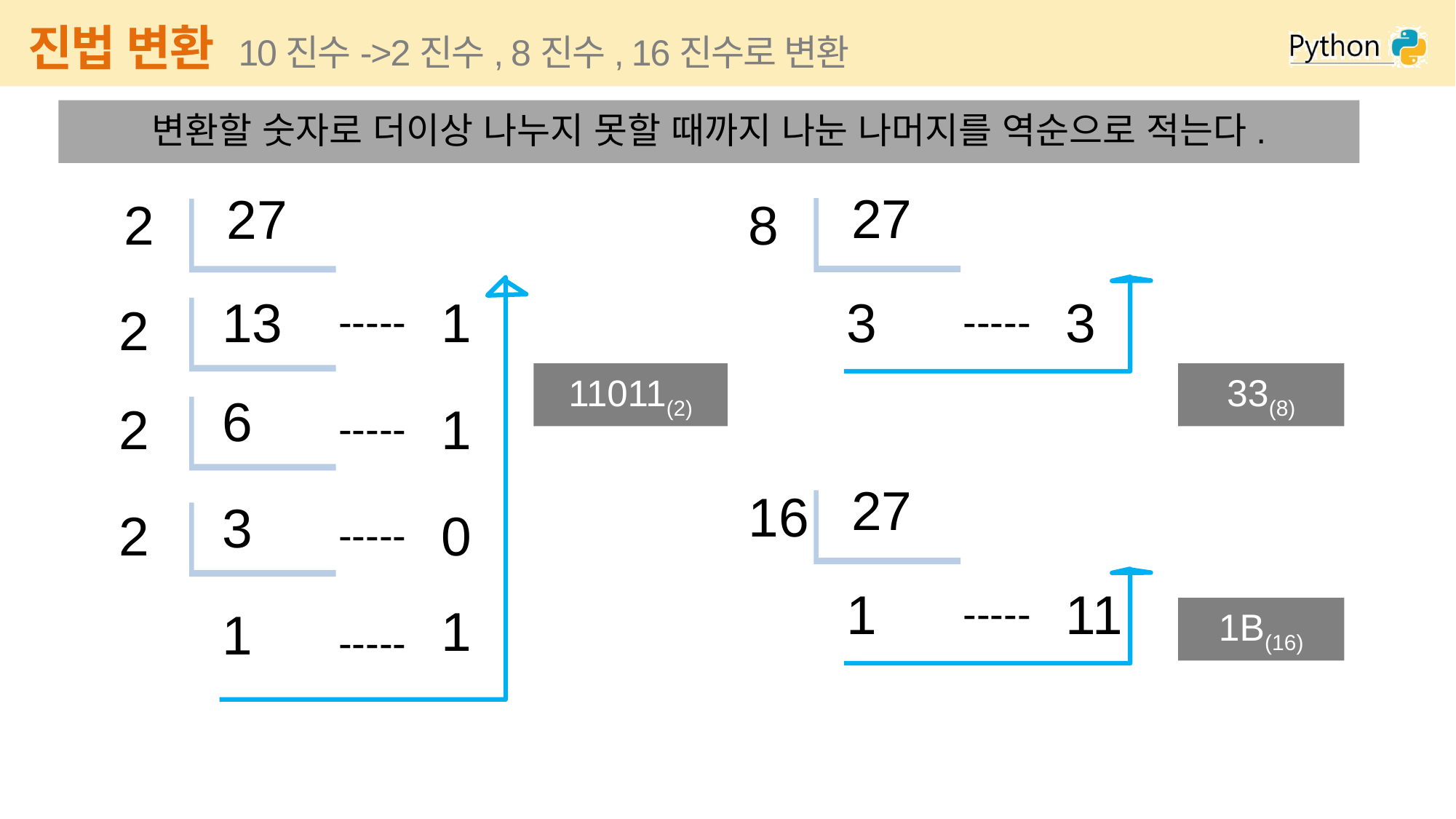

# 진법 변환 10진수->2진수, 8진수, 16진수로 변환
변환할 숫자로 더이상 나누지 못할 때까지 나눈 나머지를 역순으로 적는다.
27
27
8
2

3
-----
3
13
-----
1
2

11011(2)
33(8)
6
2
-----
1

27
16
3

2
-----
0

1
-----
11
1
1
1B(16)
-----